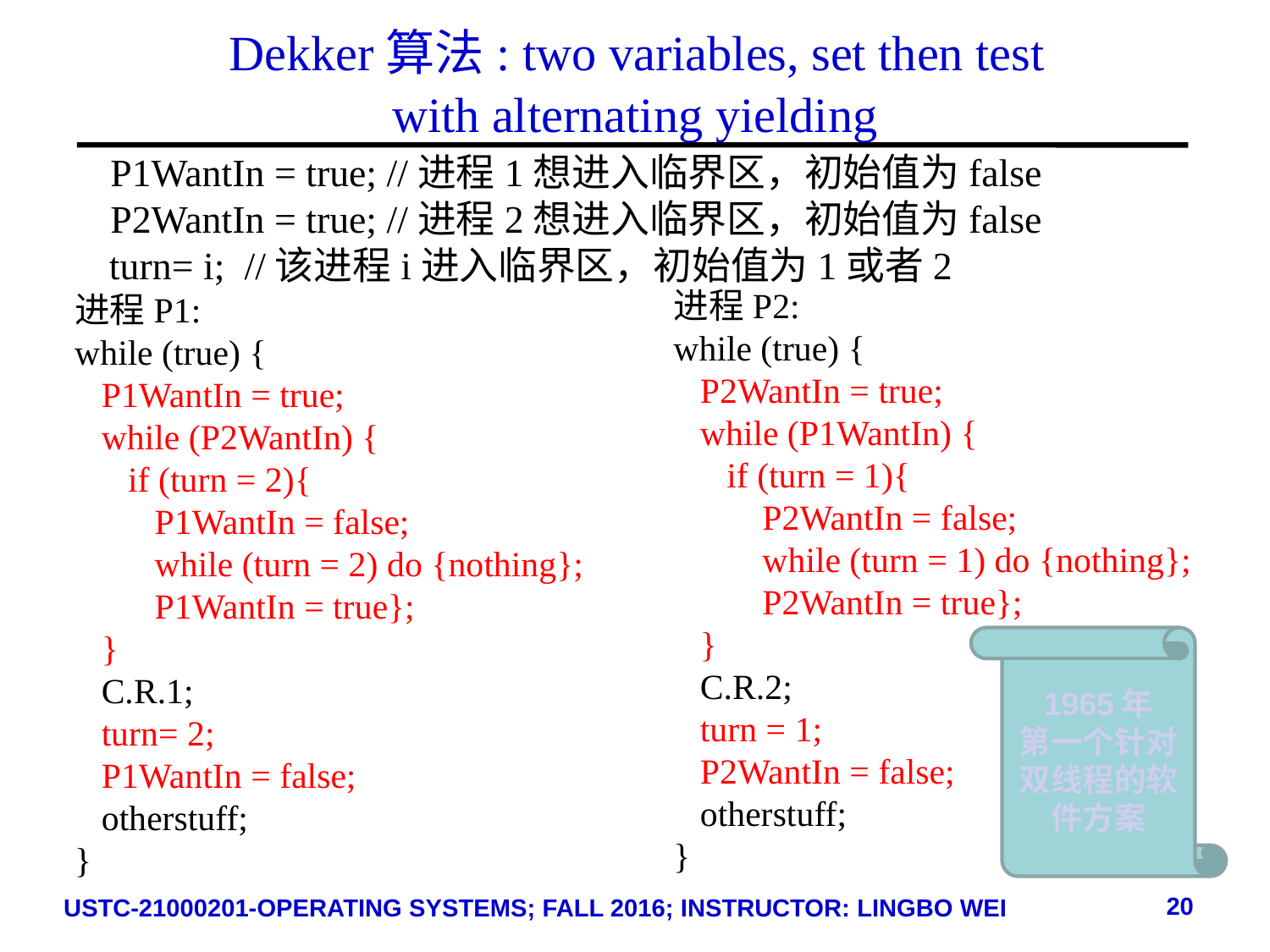

# Dekker算法: two variables, set then test with alternating yielding
P1WantIn = true; //进程1想进入临界区，初始值为false
P2WantIn = true; //进程2想进入临界区，初始值为false
turn= i;  //该进程i进入临界区，初始值为1或者2
进程P1:
while (true) {
   P1WantIn = true;
   while (P2WantIn) {
      if (turn = 2){
         P1WantIn = false;
         while (turn = 2) do {nothing};
         P1WantIn = true};
   }
   C.R.1;
   turn= 2;
   P1WantIn = false;
   otherstuff;
}
进程P2:
while (true) {
   P2WantIn = true;
   while (P1WantIn) {
      if (turn = 1){
          P2WantIn = false;
          while (turn = 1) do {nothing};
          P2WantIn = true};
   }
   C.R.2;
   turn = 1;
   P2WantIn = false;
   otherstuff;
}
1965年
第一个针对双线程的软件方案
20
USTC-21000201-OPERATING SYSTEMS; FALL 2016; INSTRUCTOR: LINGBO WEI